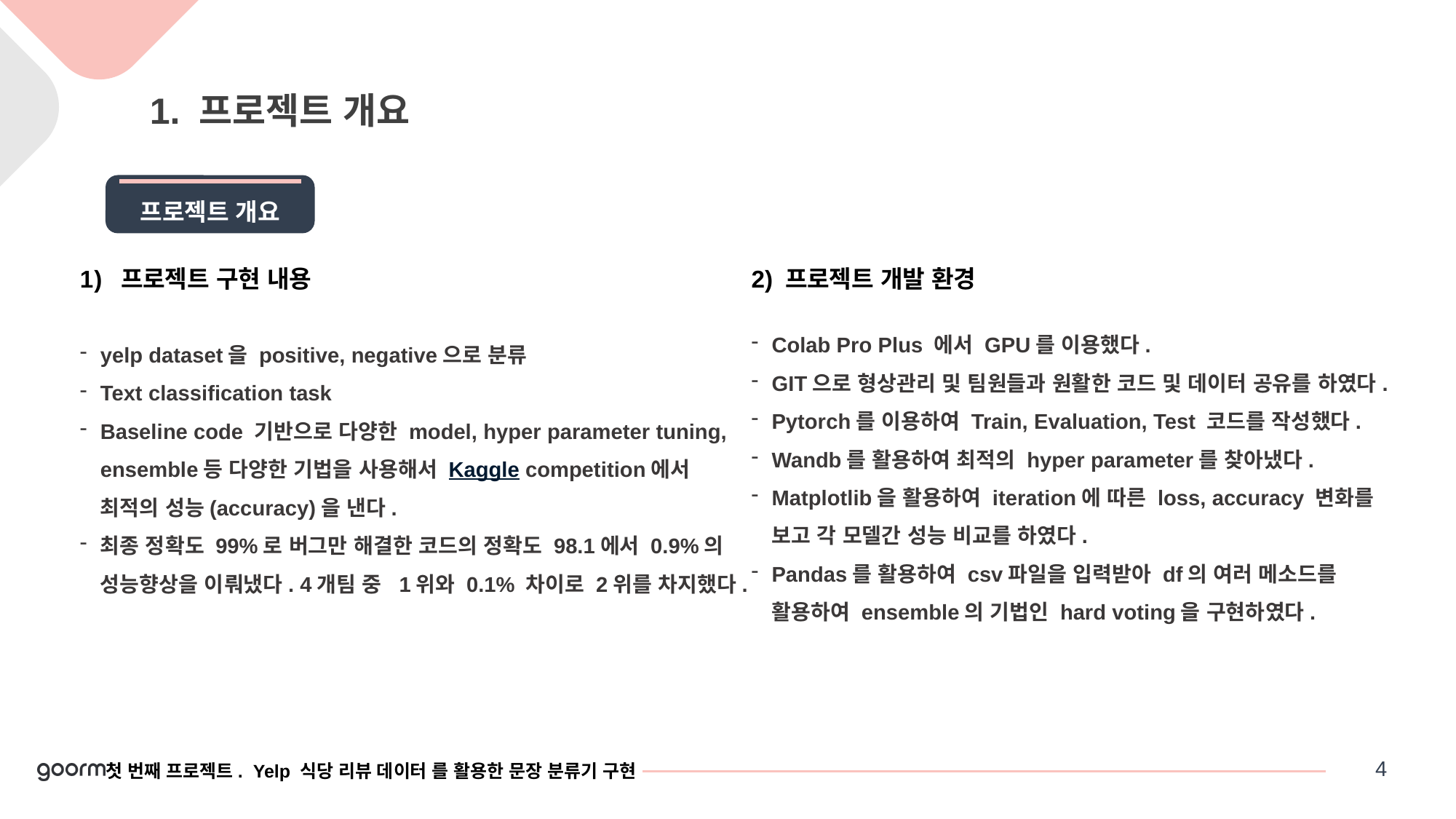

1. 프로젝트 개요

프로젝트 개요
프로젝트 구현 내용
2) 프로젝트 개발 환경
Colab Pro Plus 에서 GPU를 이용했다.
GIT으로 형상관리 및 팀원들과 원활한 코드 및 데이터 공유를 하였다.
Pytorch를 이용하여 Train, Evaluation, Test 코드를 작성했다.
Wandb를 활용하여 최적의 hyper parameter를 찾아냈다.
Matplotlib을 활용하여 iteration에 따른 loss, accuracy 변화를 보고 각 모델간 성능 비교를 하였다.
Pandas를 활용하여 csv파일을 입력받아 df의 여러 메소드를 활용하여 ensemble의 기법인 hard voting을 구현하였다.
yelp dataset을 positive, negative으로 분류
Text classification task
Baseline code 기반으로 다양한 model, hyper parameter tuning, ensemble등 다양한 기법을 사용해서 Kaggle competition에서 최적의 성능(accuracy)을 낸다.
최종 정확도 99%로 버그만 해결한 코드의 정확도 98.1에서 0.9%의 성능향상을 이뤄냈다. 4개팀 중  1위와 0.1% 차이로 2위를 차지했다.
4